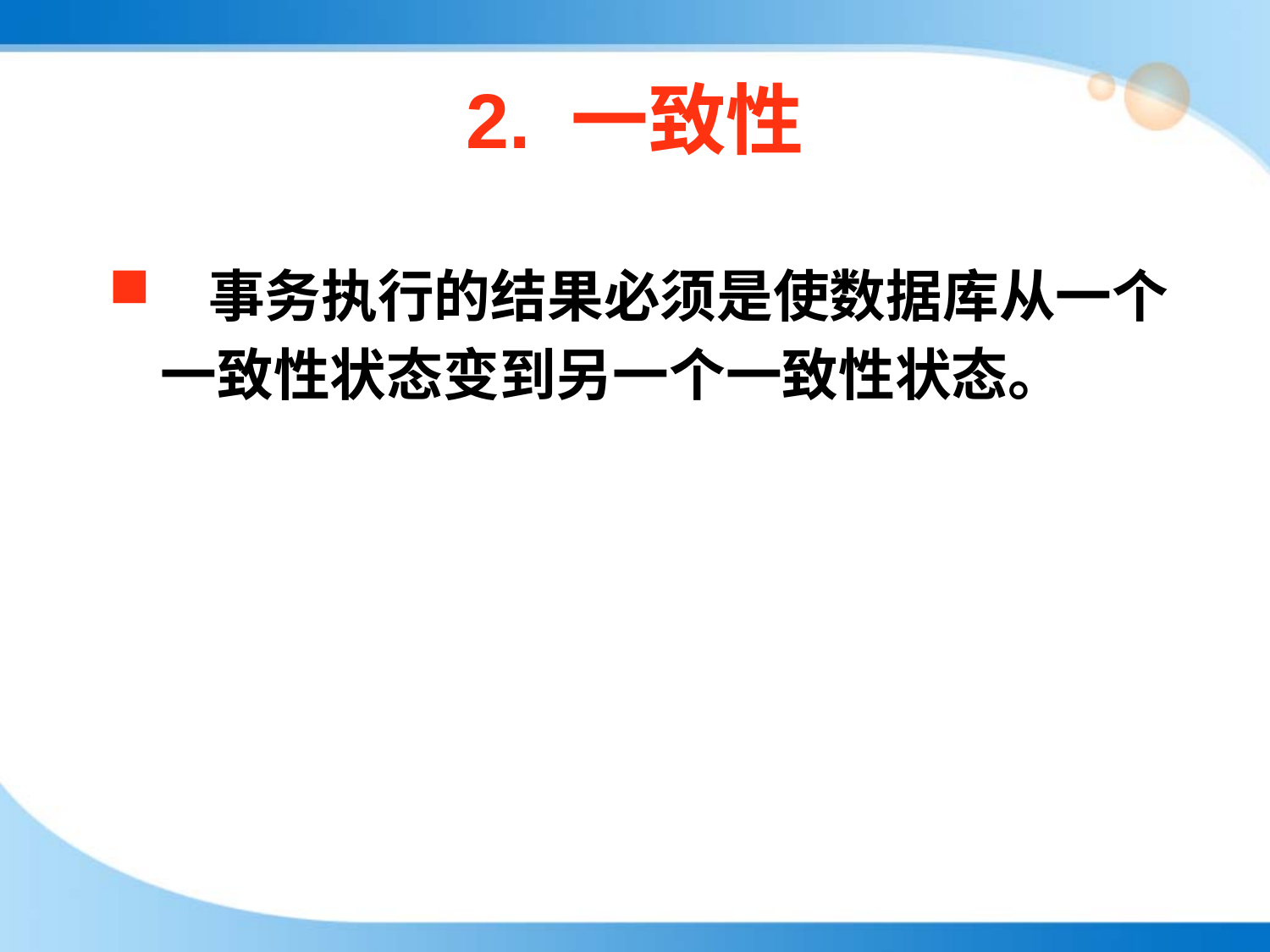

# 2. 一致性
   事务执行的结果必须是使数据库从一个
   一致性状态变到另一个一致性状态。